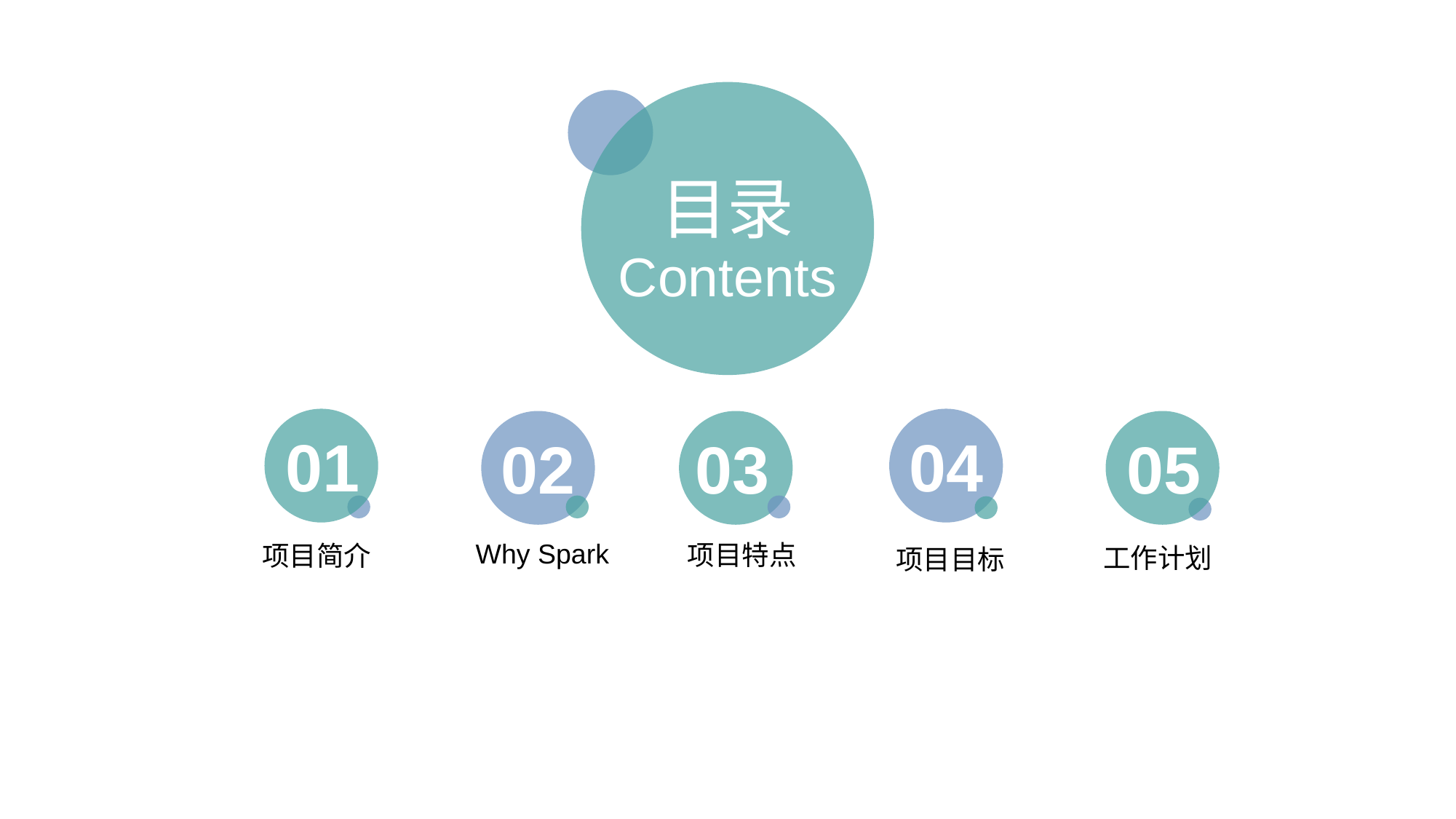

目录
Contents

01
04
02
03
05

Why Spark
项目特点
项目简介
工作计划
项目目标